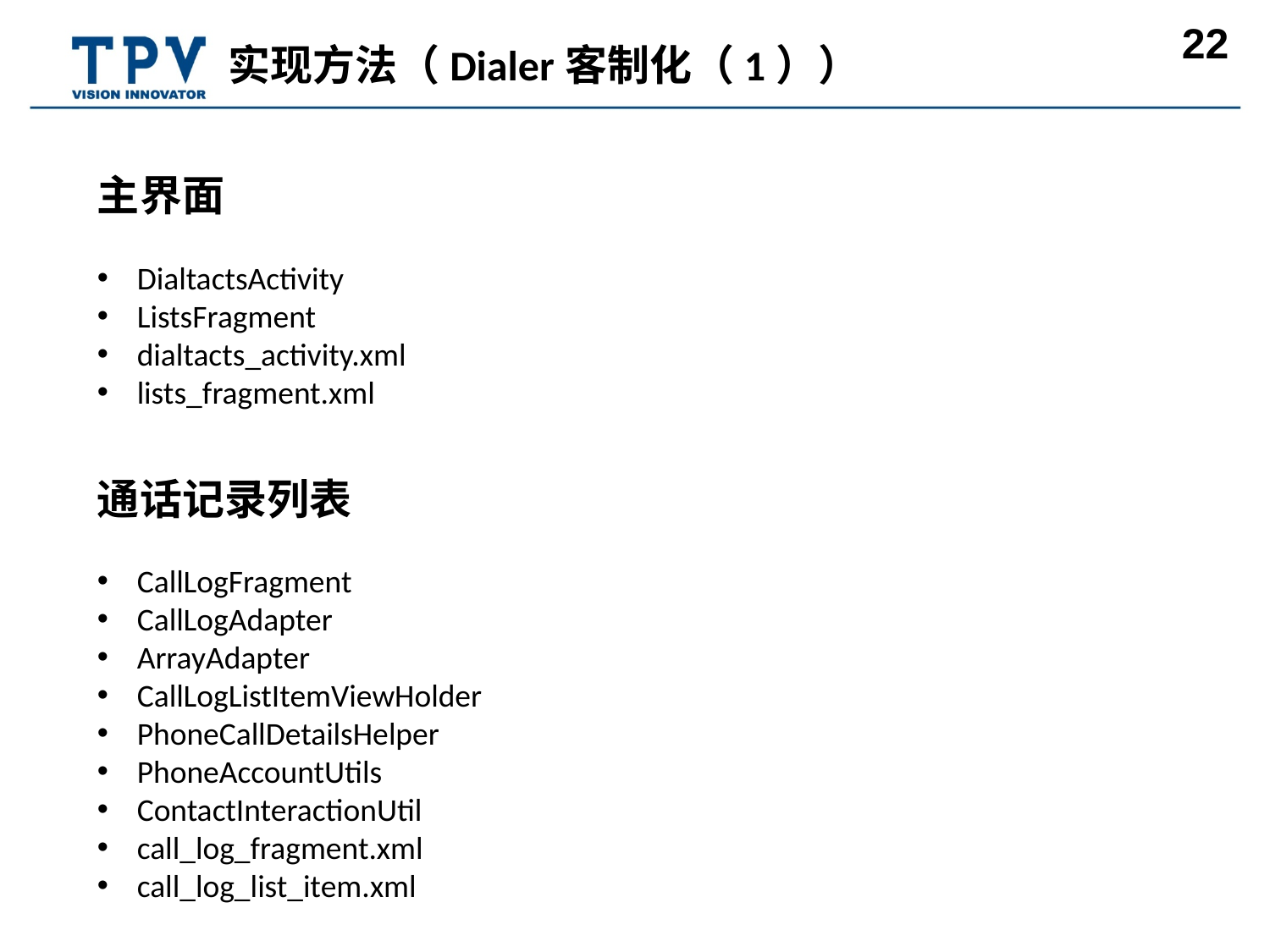

实现方法（Dialer客制化（1））
主界面

DialtactsActivity
ListsFragment
dialtacts_activity.xml
lists_fragment.xml
通话记录列表

CallLogFragment
CallLogAdapter
ArrayAdapter
CallLogListItemViewHolder
PhoneCallDetailsHelper
PhoneAccountUtils
ContactInteractionUtil
call_log_fragment.xml
call_log_list_item.xml